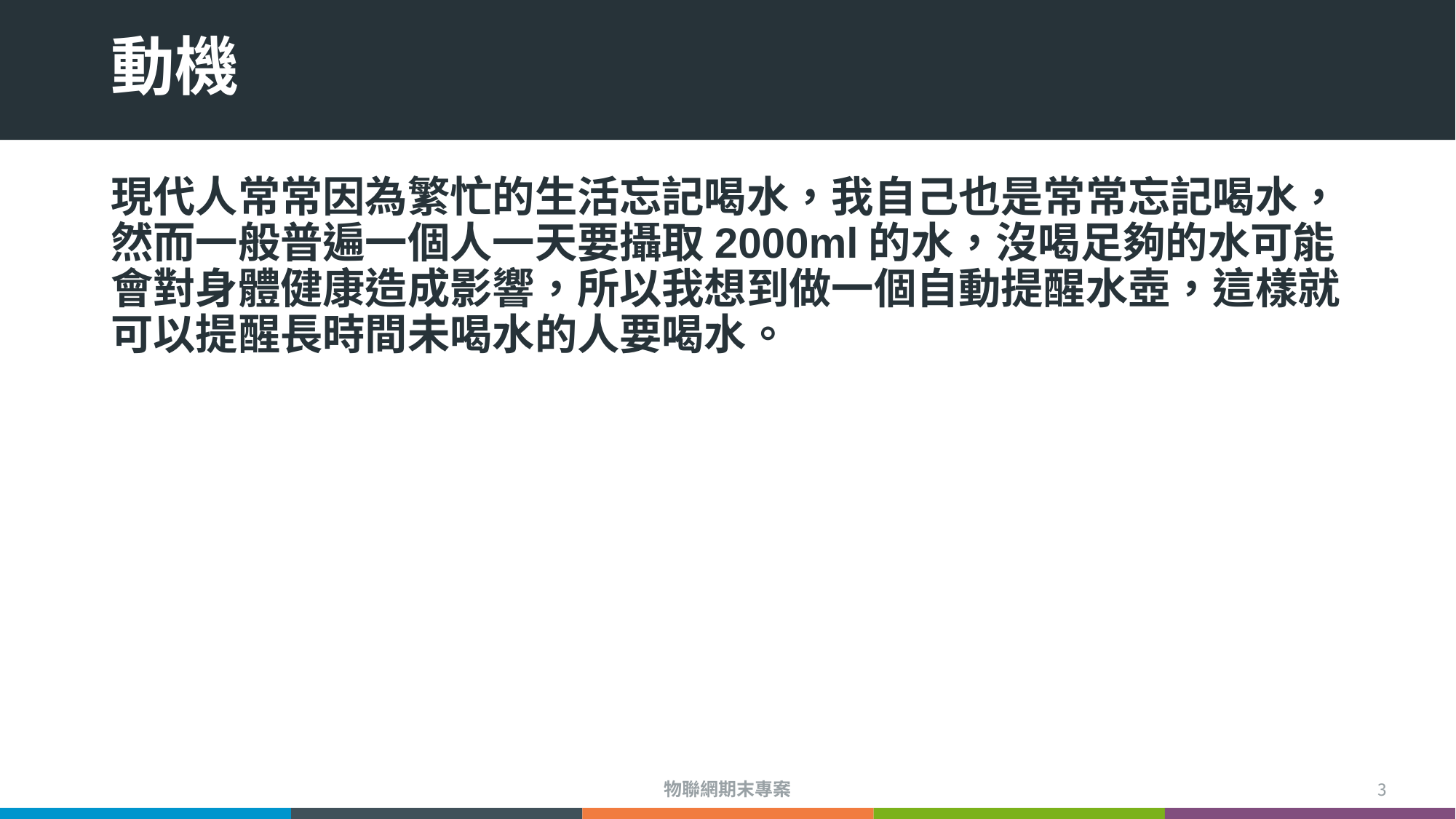

# 動機
現代人常常因為繁忙的生活忘記喝水，我自己也是常常忘記喝水，然而一般普遍一個人一天要攝取2000ml的水，沒喝足夠的水可能會對身體健康造成影響，所以我想到做一個自動提醒水壺，這樣就可以提醒長時間未喝水的人要喝水。

物聯網期末專案
3